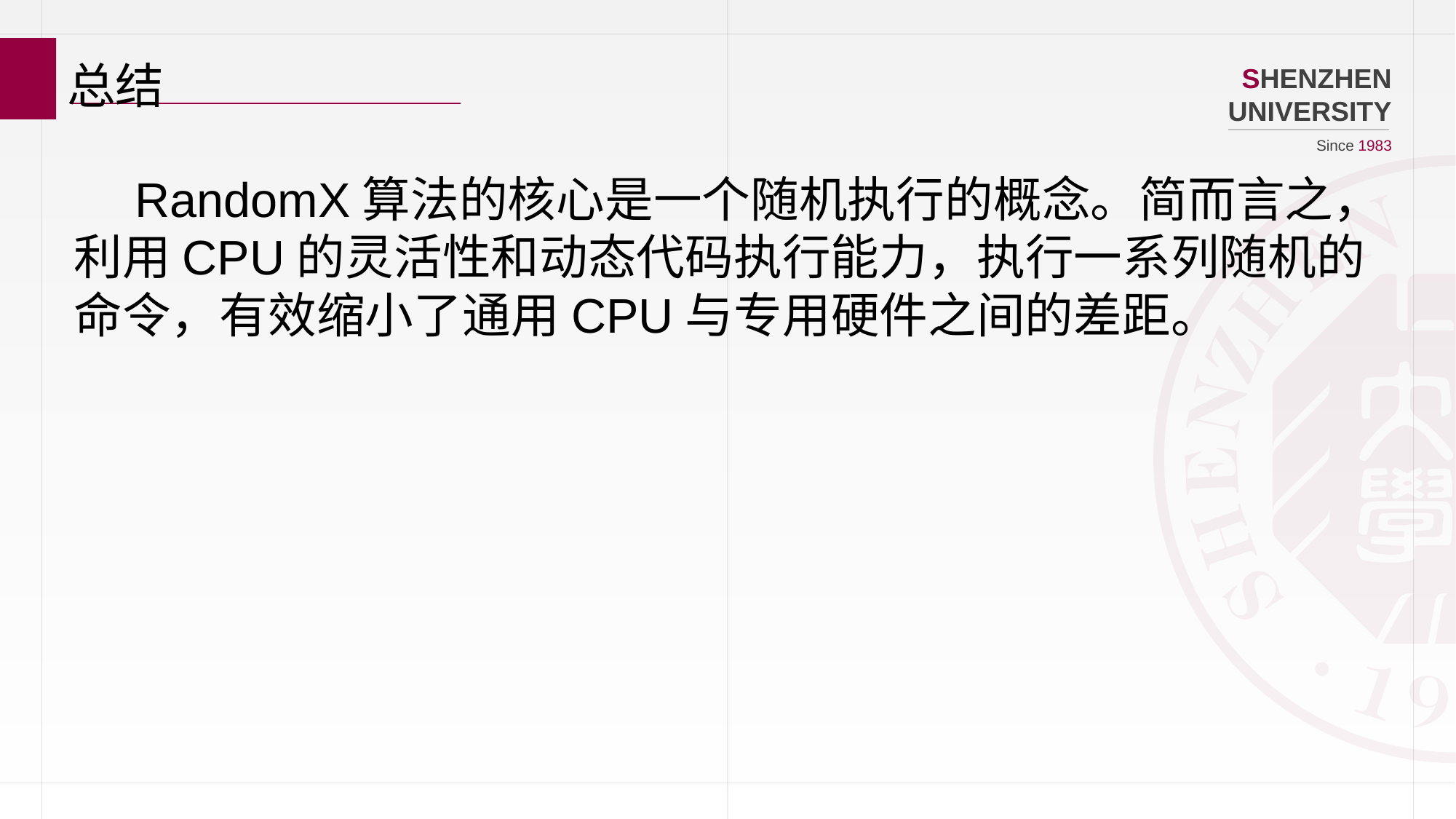

总结
        RandomX算法的核心是一个随机执行的概念。简而言之，利用CPU的灵活性和动态代码执行能力，执行一系列随机的命令，有效缩小了通用CPU与专用硬件之间的差距。

13